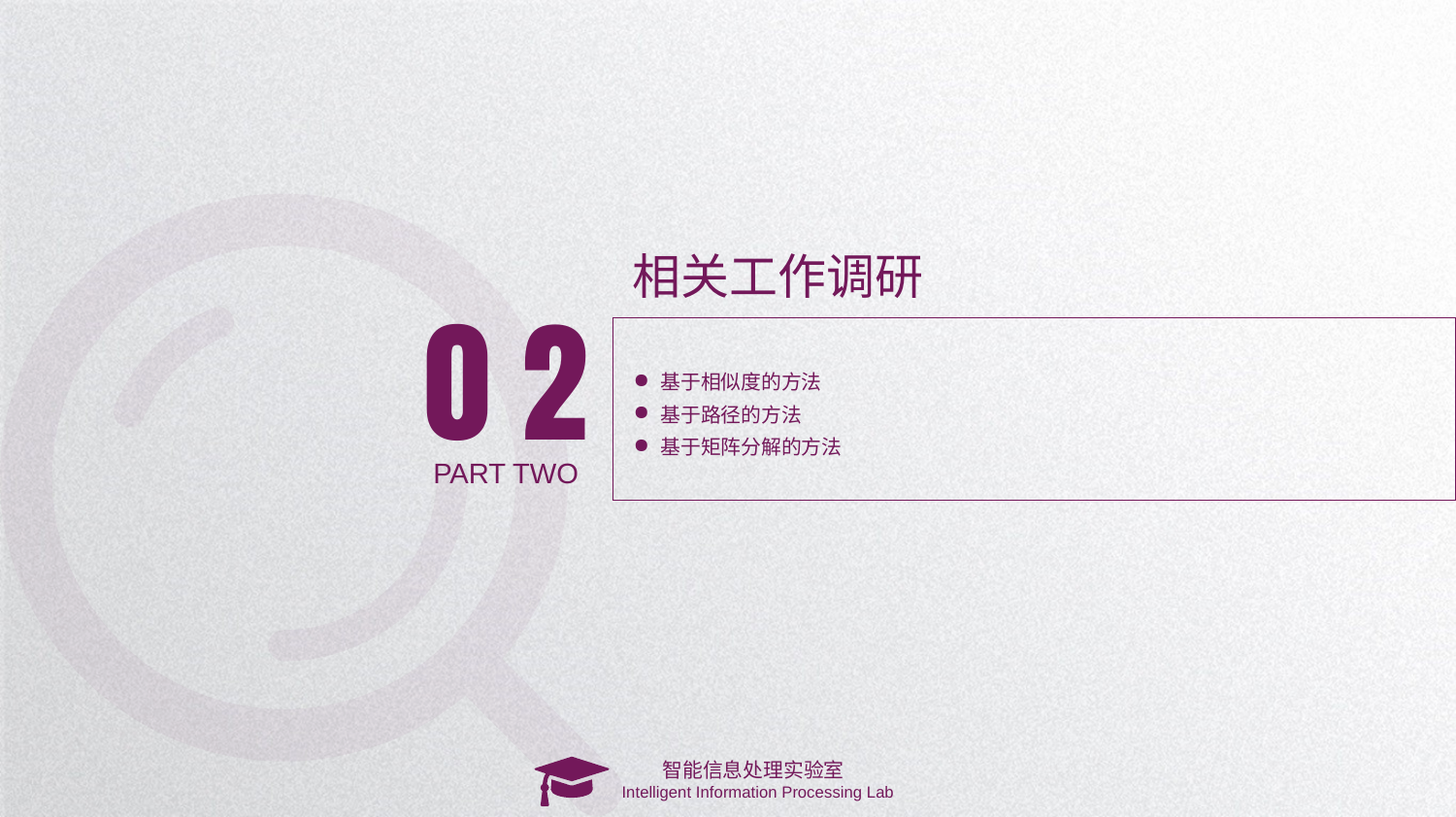

相关工作调研
0 2

基于相似度的方法
基于路径的方法
基于矩阵分解的方法
PART TWO